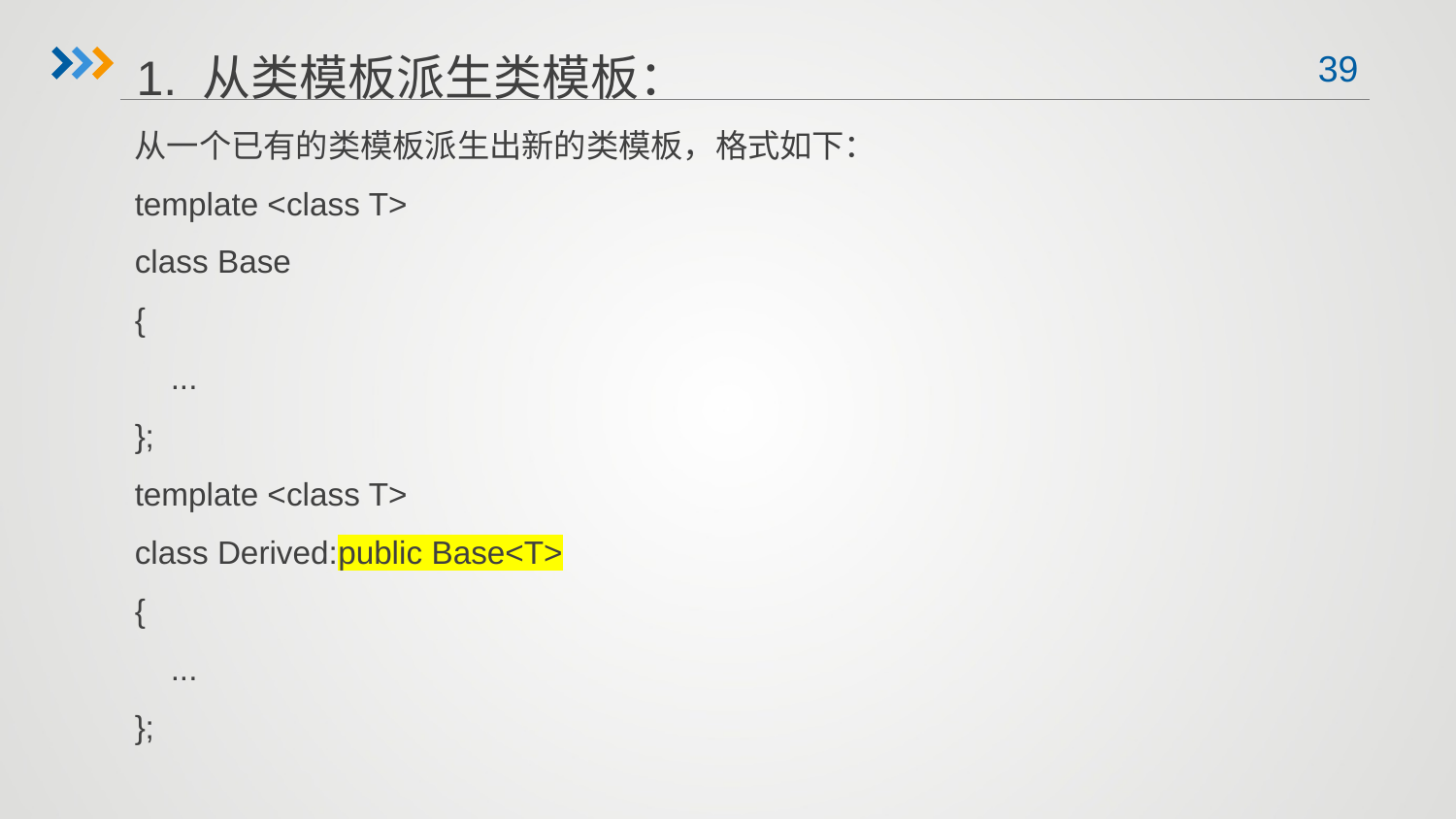

1. 从类模板派生类模板：
从一个已有的类模板派生出新的类模板，格式如下：
template <class T>
class Base
{
    ...
};
template <class T>
class Derived:public Base<T>
{
    ...
};